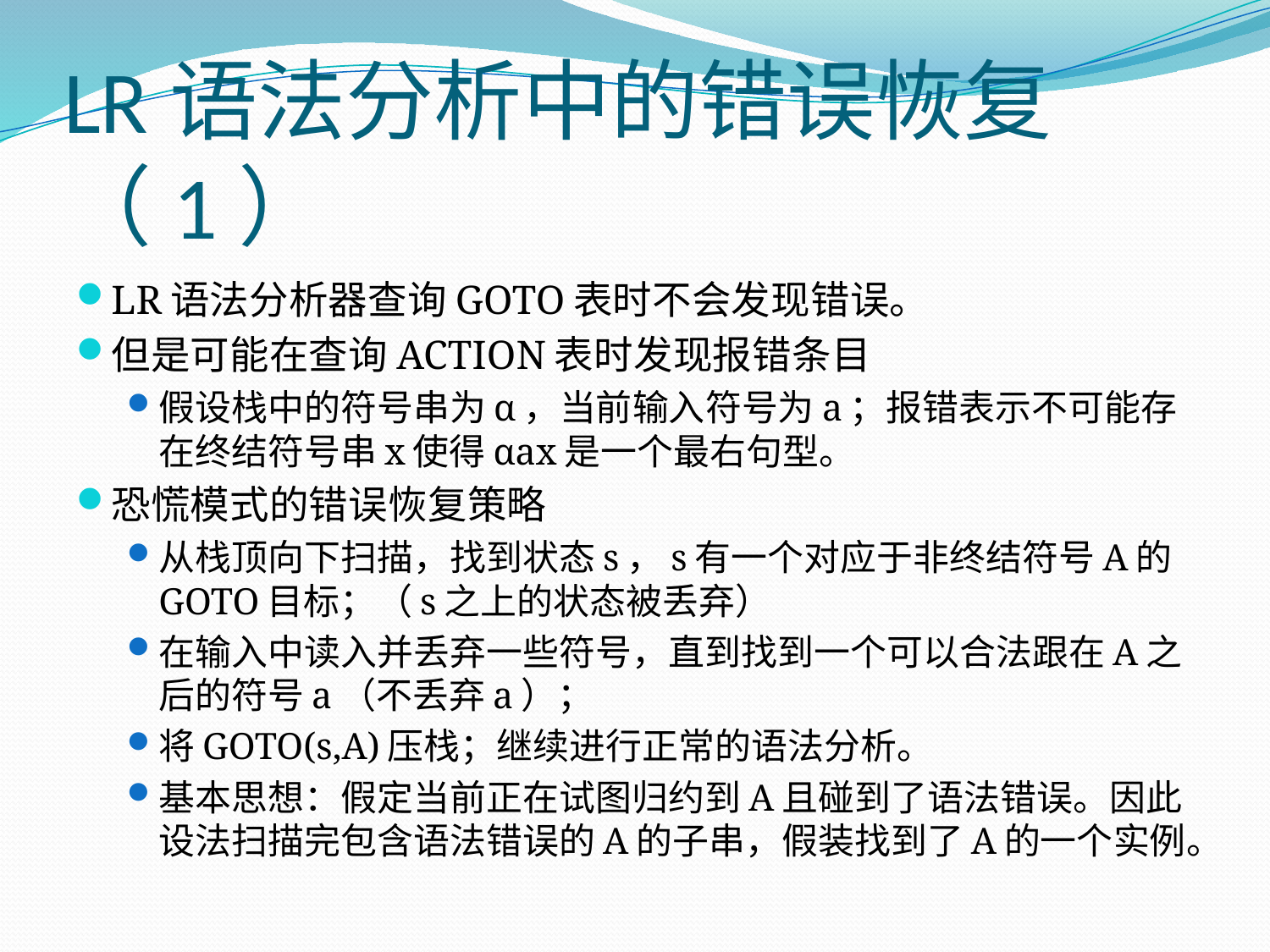

# LR语法分析中的错误恢复（1）
LR语法分析器查询GOTO表时不会发现错误。
但是可能在查询ACTION表时发现报错条目
假设栈中的符号串为α，当前输入符号为a；报错表示不可能存在终结符号串x使得αax是一个最右句型。
恐慌模式的错误恢复策略
从栈顶向下扫描，找到状态s，s有一个对应于非终结符号A的GOTO目标；（s之上的状态被丢弃）
在输入中读入并丢弃一些符号，直到找到一个可以合法跟在A之后的符号a（不丢弃a）；
将GOTO(s,A)压栈；继续进行正常的语法分析。
基本思想：假定当前正在试图归约到A且碰到了语法错误。因此设法扫描完包含语法错误的A的子串，假装找到了A的一个实例。